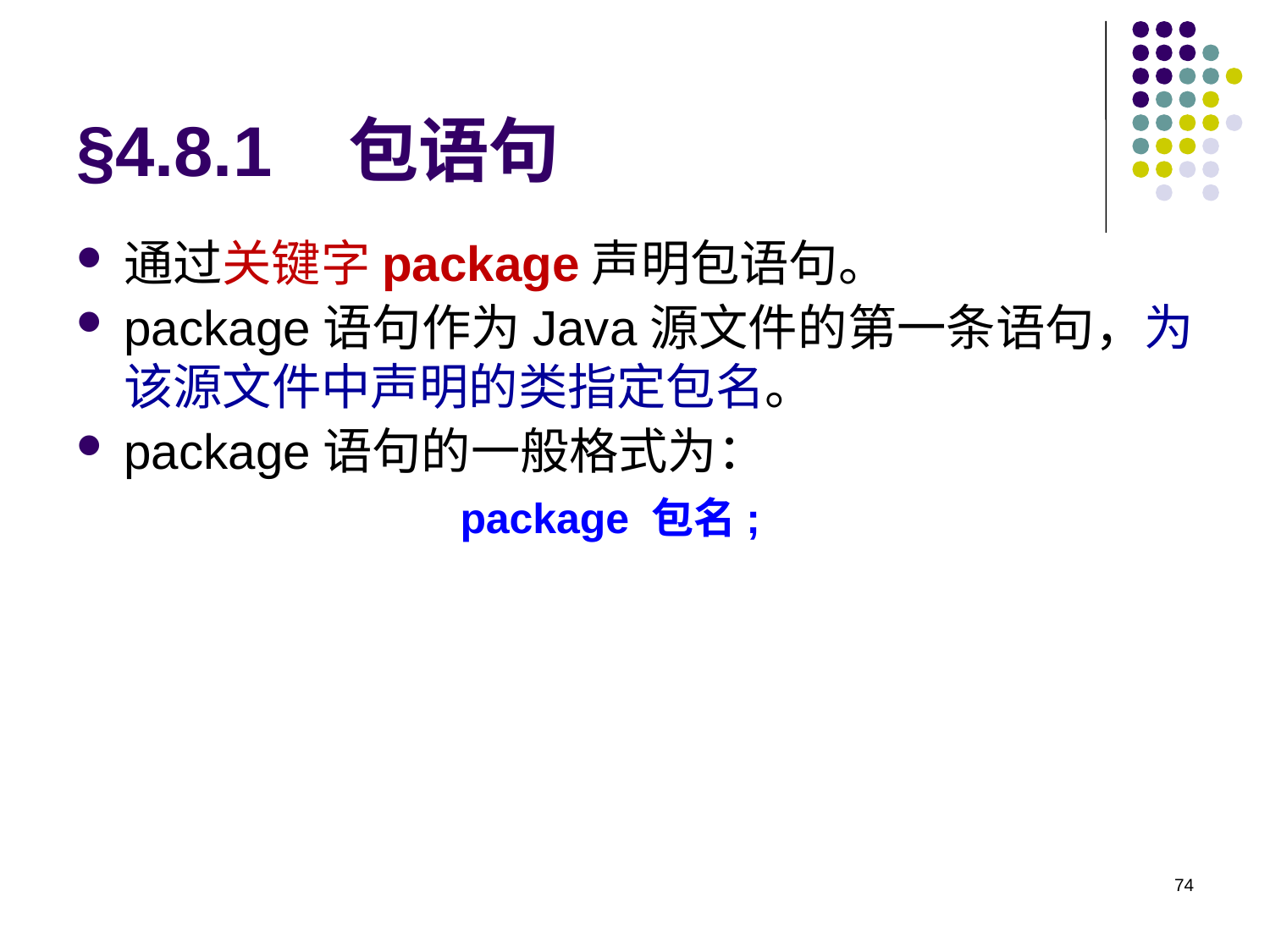

# §4.8.1   包语句
通过关键字package声明包语句。
package语句作为Java源文件的第一条语句，为该源文件中声明的类指定包名。
package语句的一般格式为：
package 包名;

74